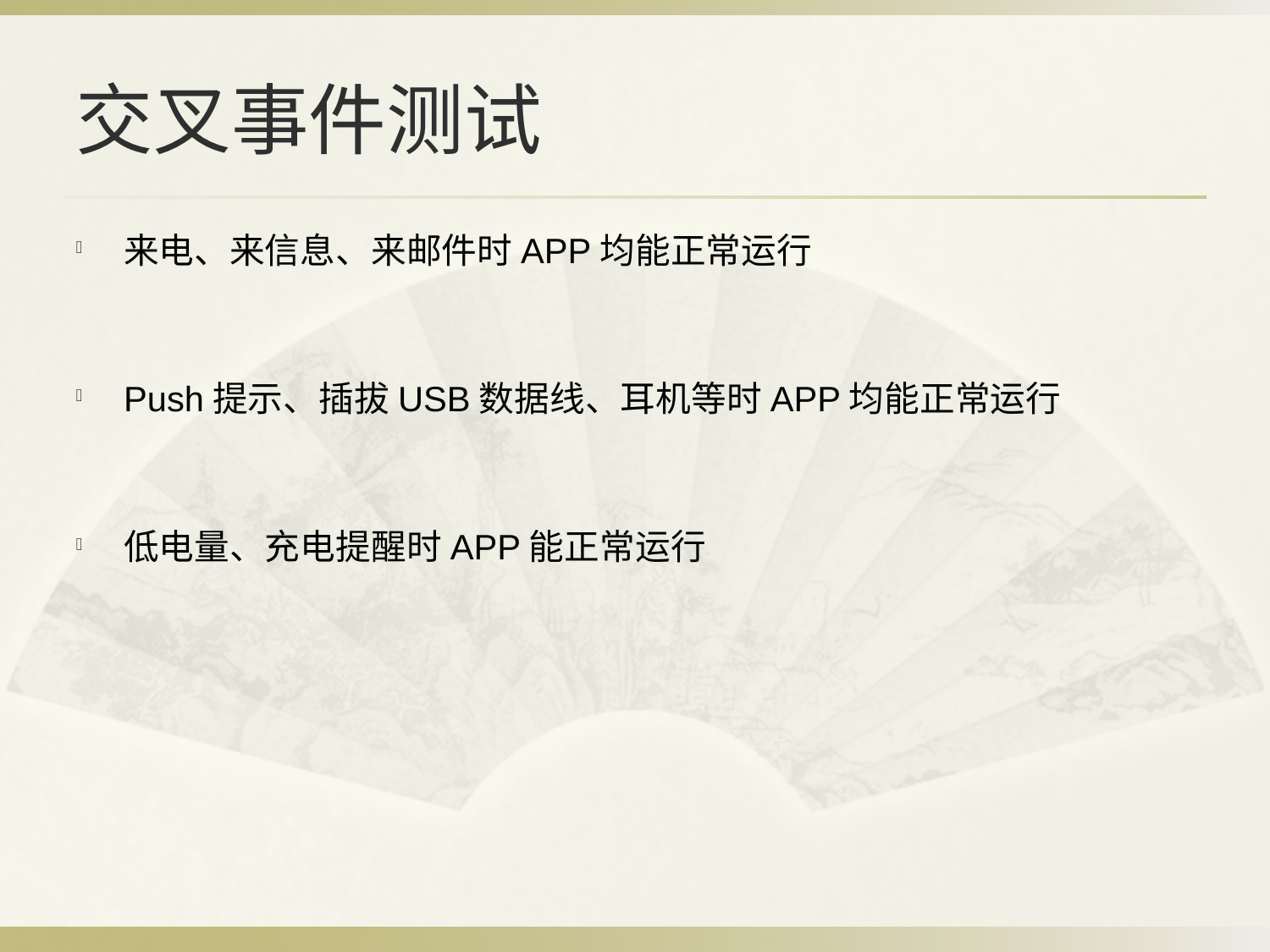

# 交叉事件测试
来电、来信息、来邮件时APP均能正常运行

Push提示、插拔USB数据线、耳机等时APP均能正常运行

低电量、充电提醒时APP能正常运行